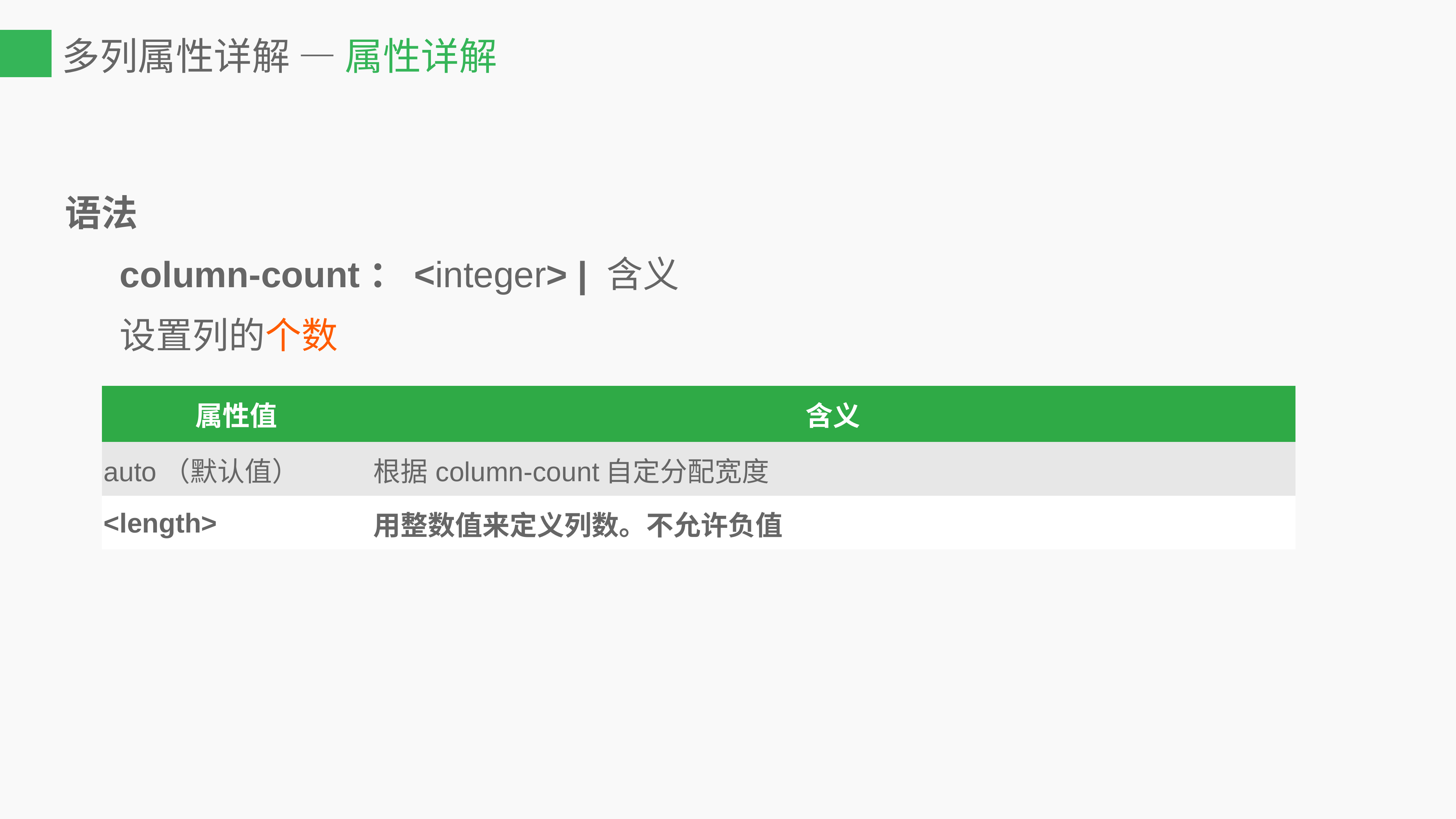

# 多列属性详解 — 属性详解
语法
	column-count：<integer> | 含义
	设置列的个数
| 属性值 | 含义 |
| --- | --- |
| auto（默认值） | 根据column-count自定分配宽度 |
| <length> | 用整数值来定义列数。不允许负值 |